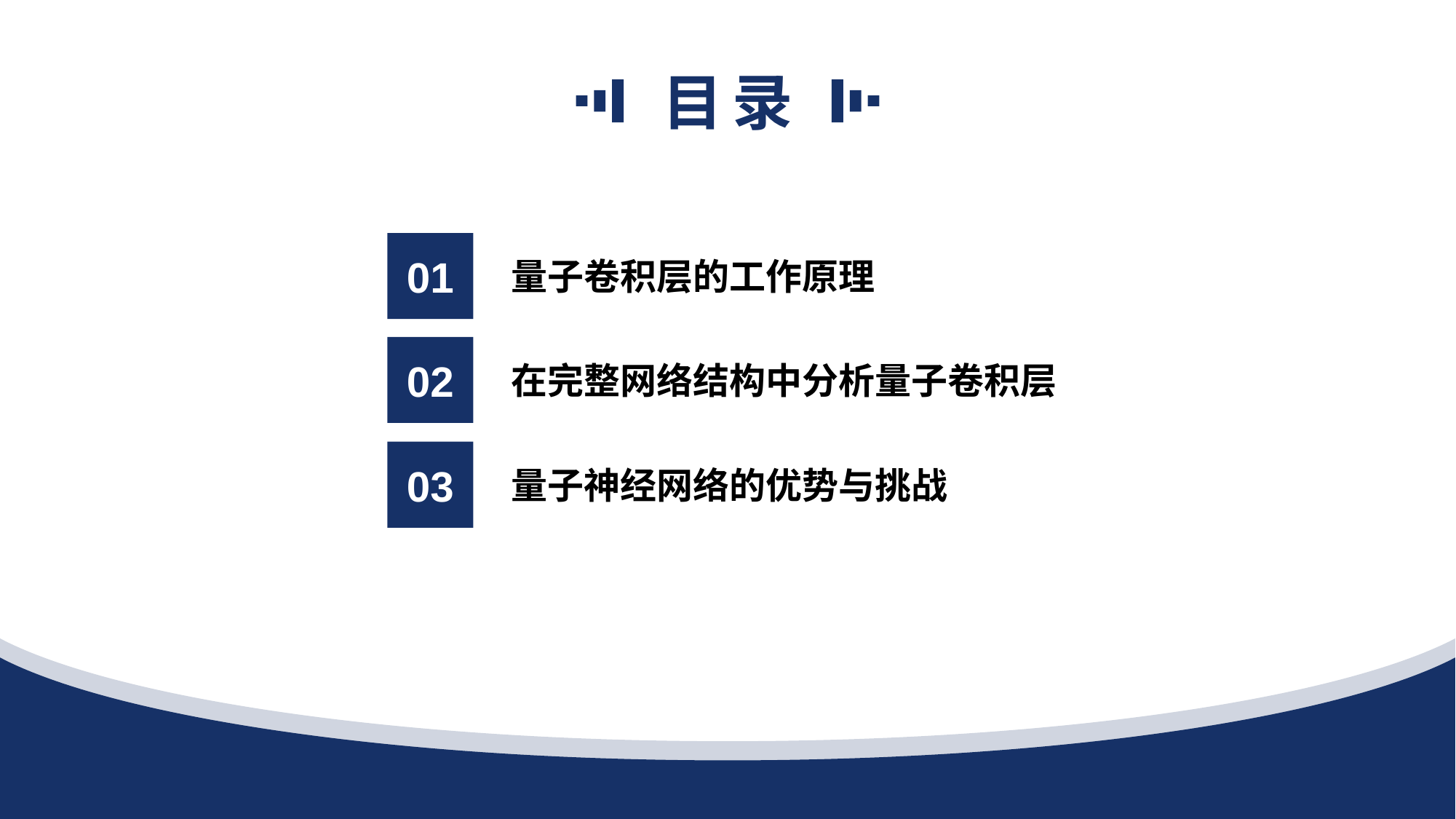

目录

01
量子卷积层的工作原理
02
在完整网络结构中分析量子卷积层
03
量子神经网络的优势与挑战